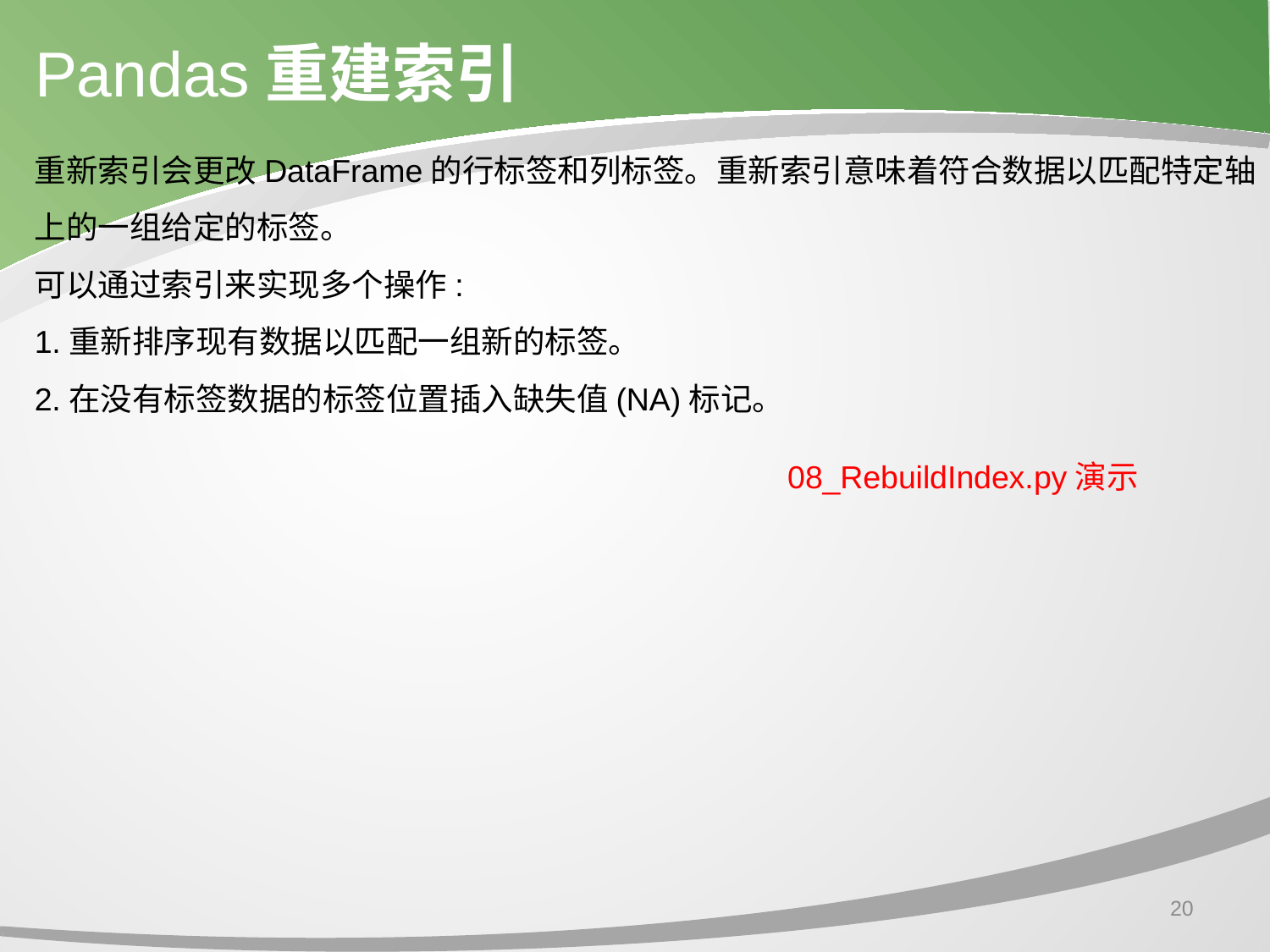

# Pandas重建索引
重新索引会更改DataFrame的行标签和列标签。重新索引意味着符合数据以匹配特定轴上的一组给定的标签。
可以通过索引来实现多个操作:
1.重新排序现有数据以匹配一组新的标签。
2.在没有标签数据的标签位置插入缺失值(NA)标记。
08_RebuildIndex.py演示
20